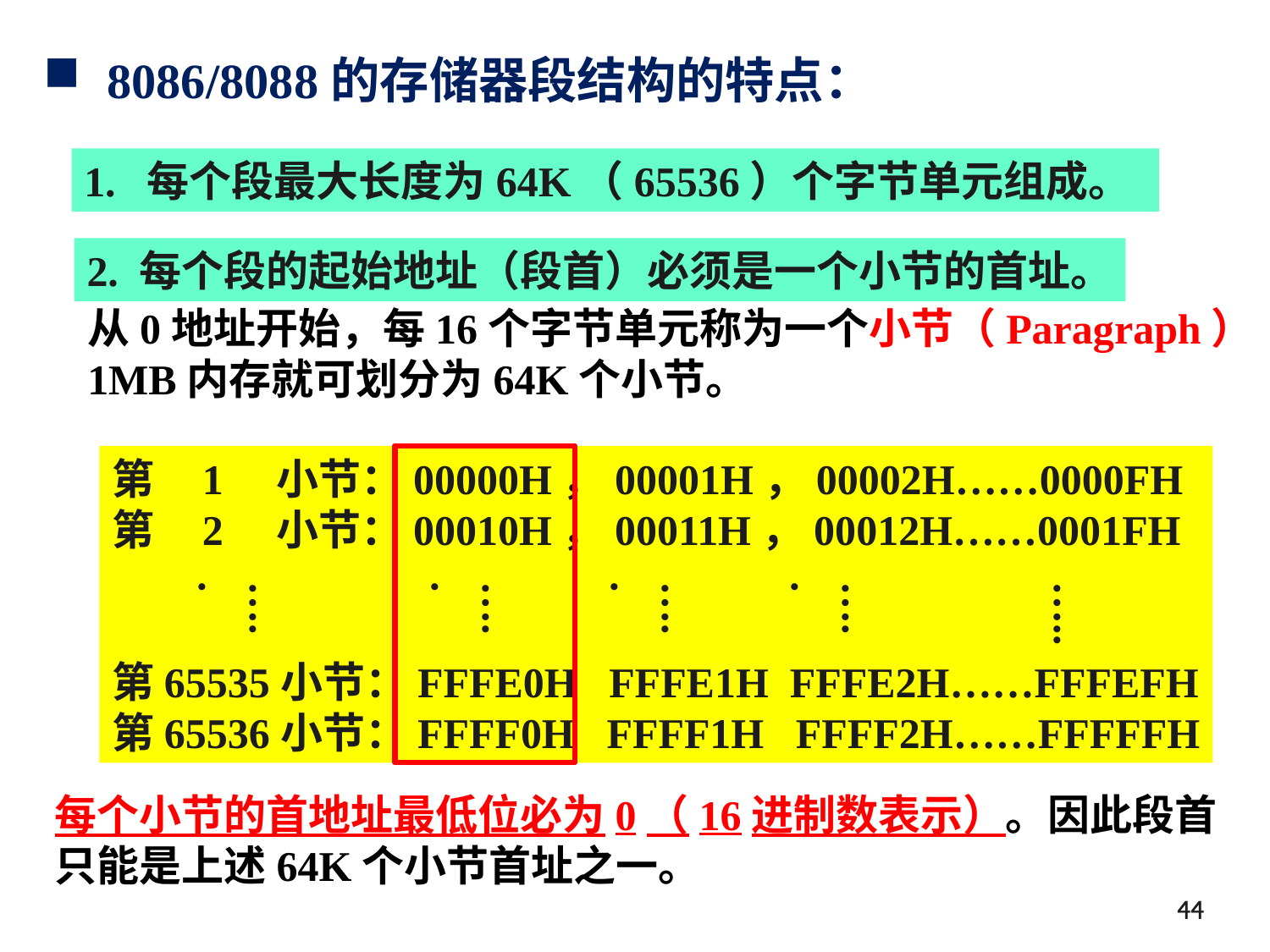

8086/8088的存储器段结构的特点：
1.  每个段最大长度为64K（65536）个字节单元组成。
2. 每个段的起始地址（段首）必须是一个小节的首址。
从0地址开始，每16个字节单元称为一个小节（Paragraph）1MB内存就可划分为64K个小节。
第    1    小节：00000H，00001H，00002H……0000FH
第    2    小节：00010H，00011H，00012H……0001FH

第65535小节：FFFE0H   FFFE1H  FFFE2H……FFFEFH
第65536小节：FFFF0H   FFFF1H   FFFF2H……FFFFFH
…..
…..
…..
…..
…..

每个小节的首地址最低位必为0（16进制数表示）。因此段首只能是上述64K个小节首址之一。
44